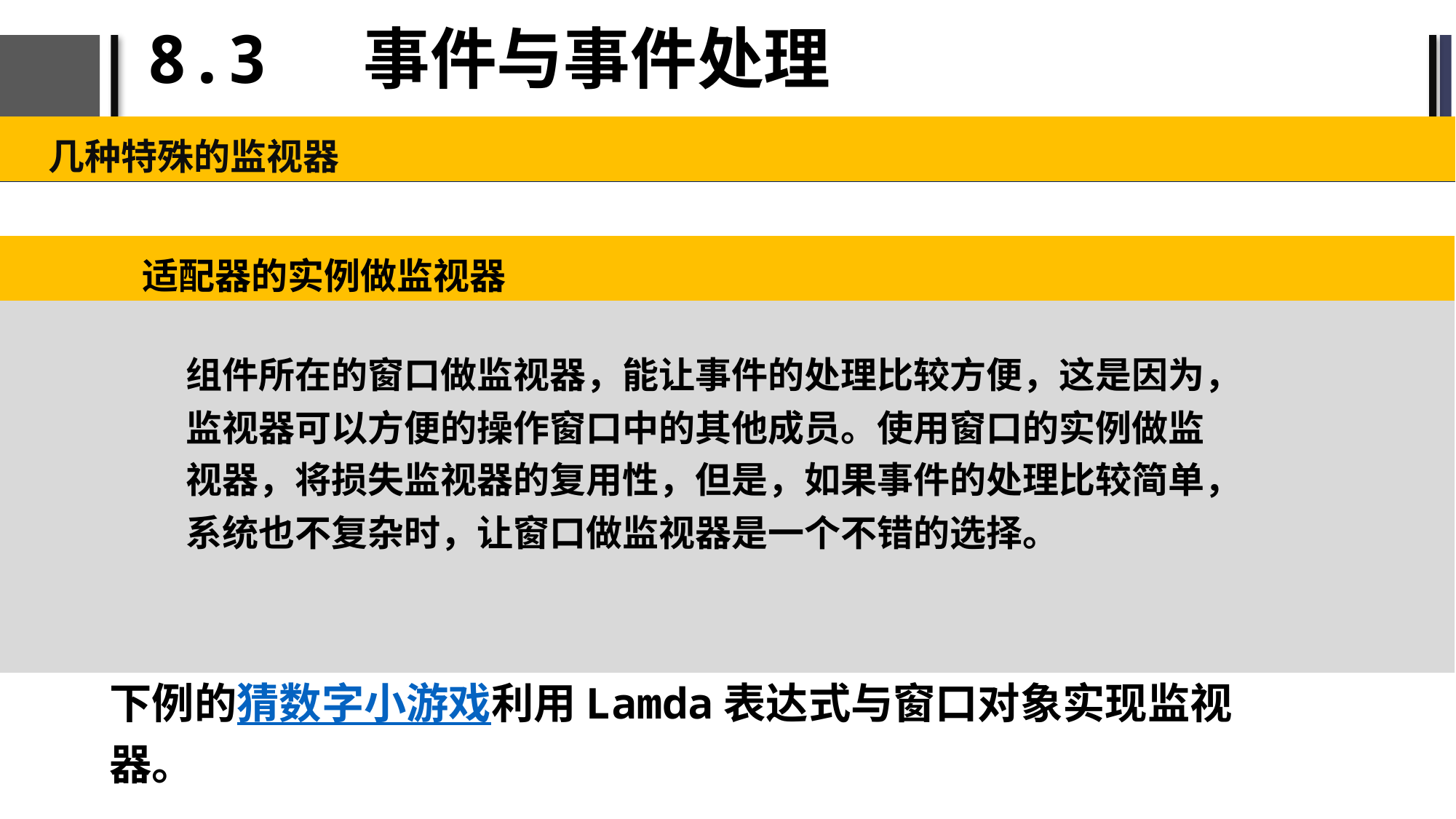

# 8.3  事件与事件处理

几种特殊的监视器

适配器的实例做监视器

组件所在的窗口做监视器，能让事件的处理比较方便，这是因为，监视器可以方便的操作窗口中的其他成员。使用窗口的实例做监视器，将损失监视器的复用性，但是，如果事件的处理比较简单，系统也不复杂时，让窗口做监视器是一个不错的选择。
下例的猜数字小游戏利用Lamda表达式与窗口对象实现监视器。